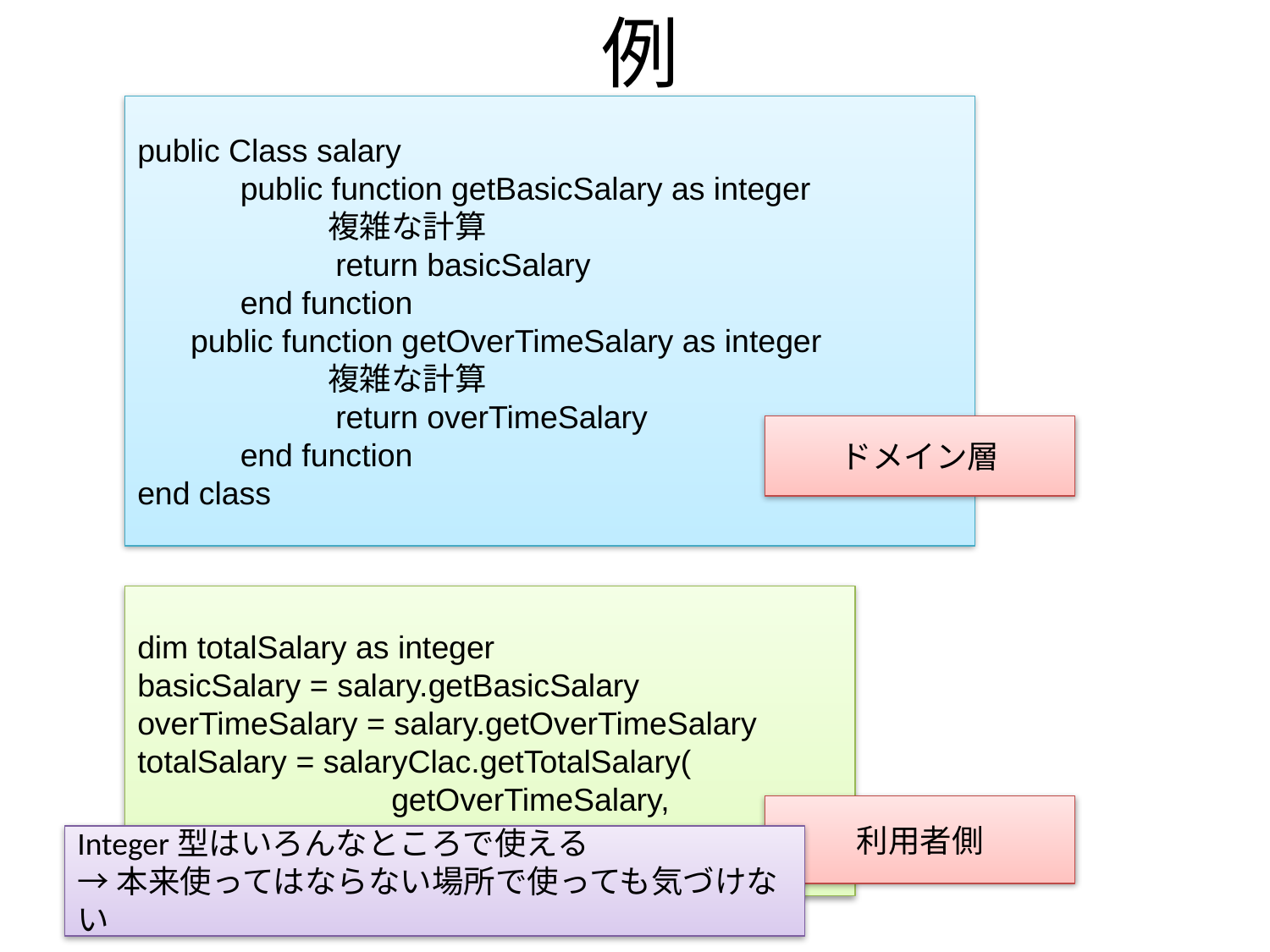

# 例
public Class salary
　　　public function getBasicSalary as integer
　　　　　　複雑な計算
　　　　　　return basicSalary
　　　end function
      public function getOverTimeSalary as integer
　　　　　　複雑な計算
　　　　　　return overTimeSalary
　　　end function
end class
ドメイン層
dim totalSalary as integer
basicSalary = salary.getBasicSalary
overTimeSalary = salary.getOverTimeSalary
totalSalary = salaryClac.getTotalSalary(
		getOverTimeSalary,
		getBasicSalary)
利用者側
Integer型はいろんなところで使える
→本来使ってはならない場所で使っても気づけない